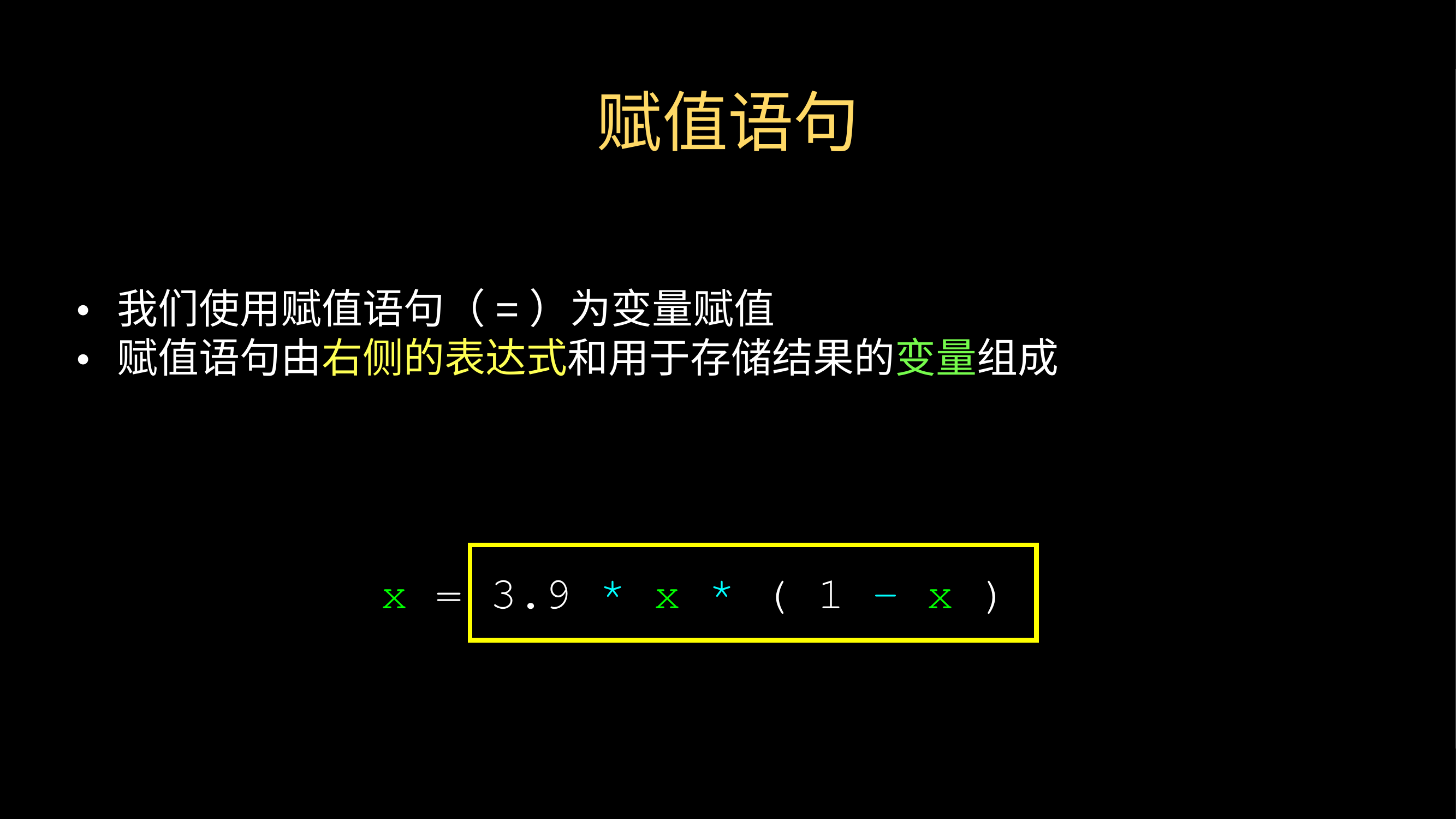

# 赋值语句
我们使用赋值语句（=）为变量赋值
赋值语句由右侧的表达式和用于存储结果的变量组成

x = 3.9 * x * ( 1 - x )